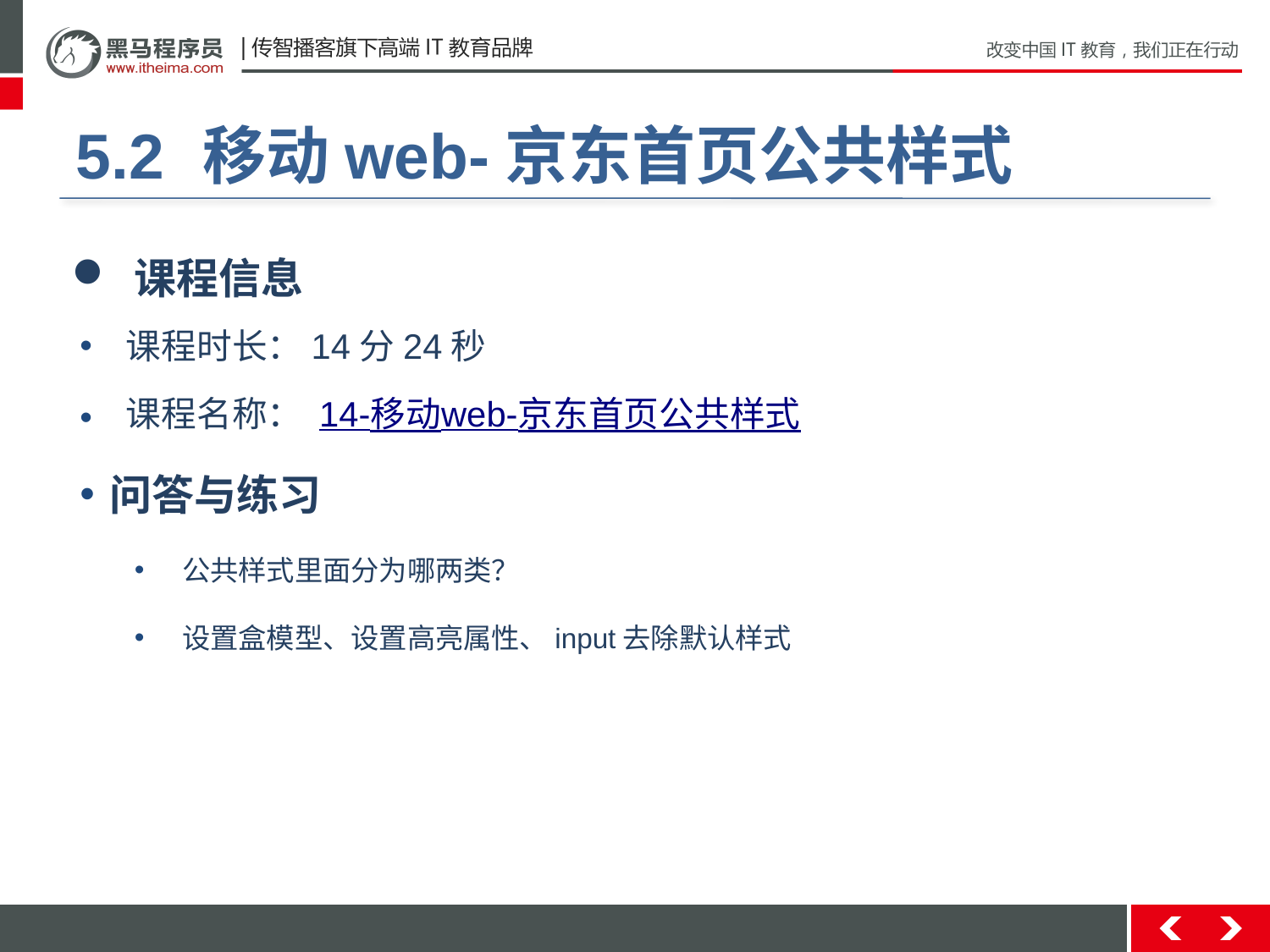

#
5.2	移动web-京东首页公共样式
 课程信息
 课程时长：14分24秒
 课程名称： 14-移动web-京东首页公共样式
问答与练习
公共样式里面分为哪两类？
设置盒模型、设置高亮属性、input去除默认样式